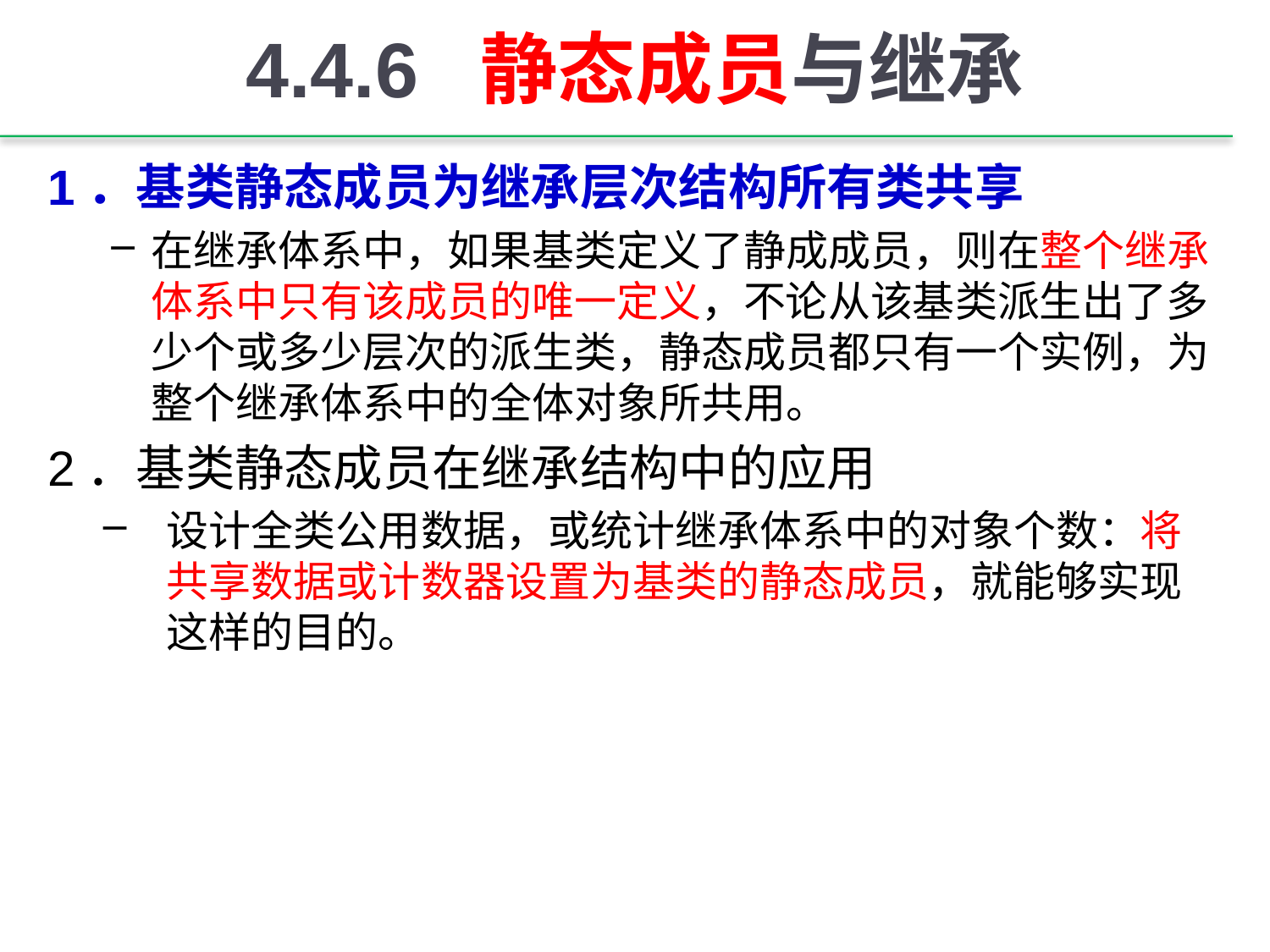

# 4.4.6  静态成员与继承
1．基类静态成员为继承层次结构所有类共享
在继承体系中，如果基类定义了静成成员，则在整个继承体系中只有该成员的唯一定义，不论从该基类派生出了多少个或多少层次的派生类，静态成员都只有一个实例，为整个继承体系中的全体对象所共用。
2．基类静态成员在继承结构中的应用
设计全类公用数据，或统计继承体系中的对象个数：将共享数据或计数器设置为基类的静态成员，就能够实现这样的目的。